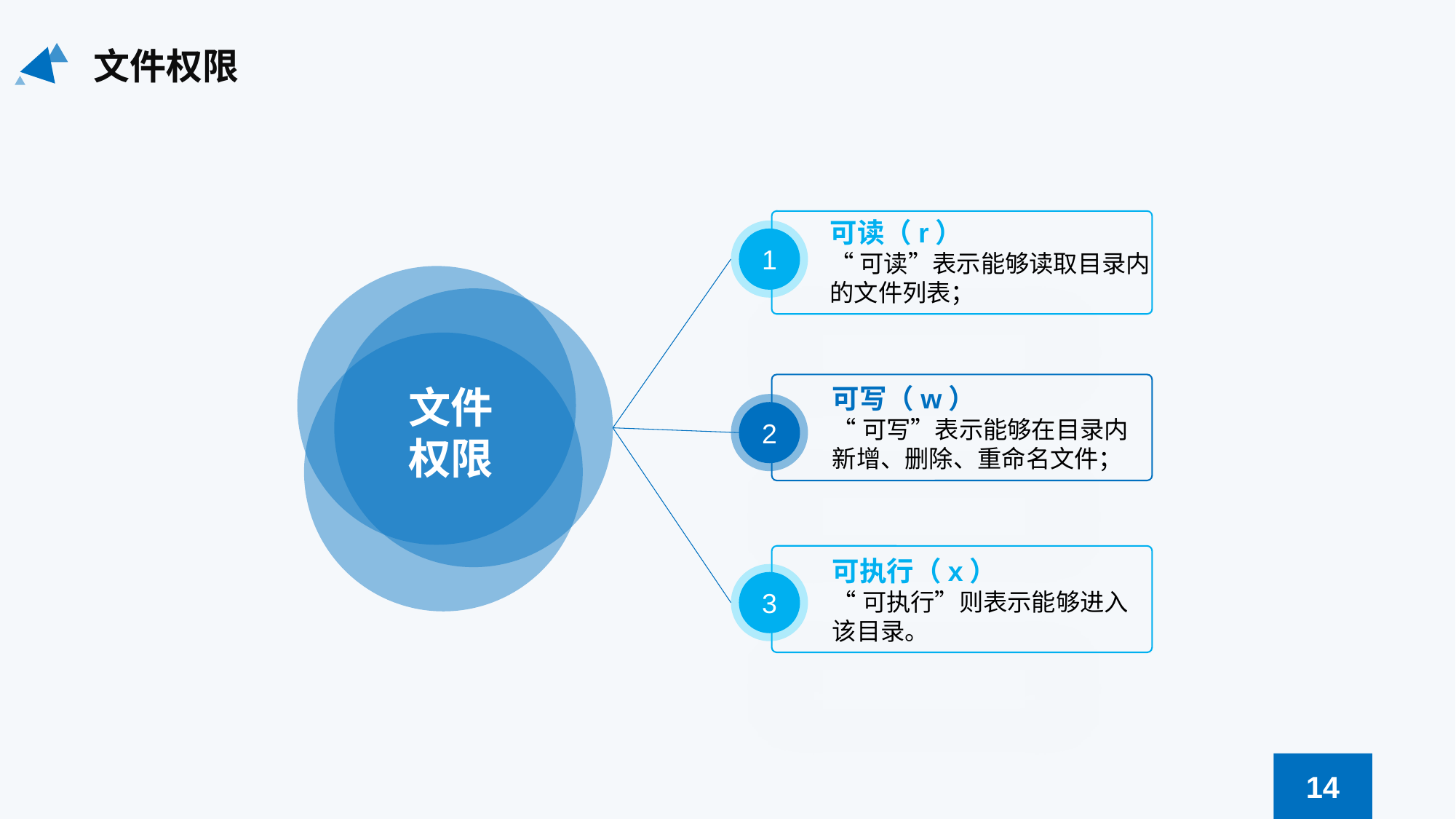

文件权限

可读（r）
“可读”表示能够读取目录内的文件列表；

1

文件
权限
可写（w）
“可写”表示能够在目录内新增、删除、重命名文件；

2

可执行（x）
“可执行”则表示能够进入该目录。

3

14